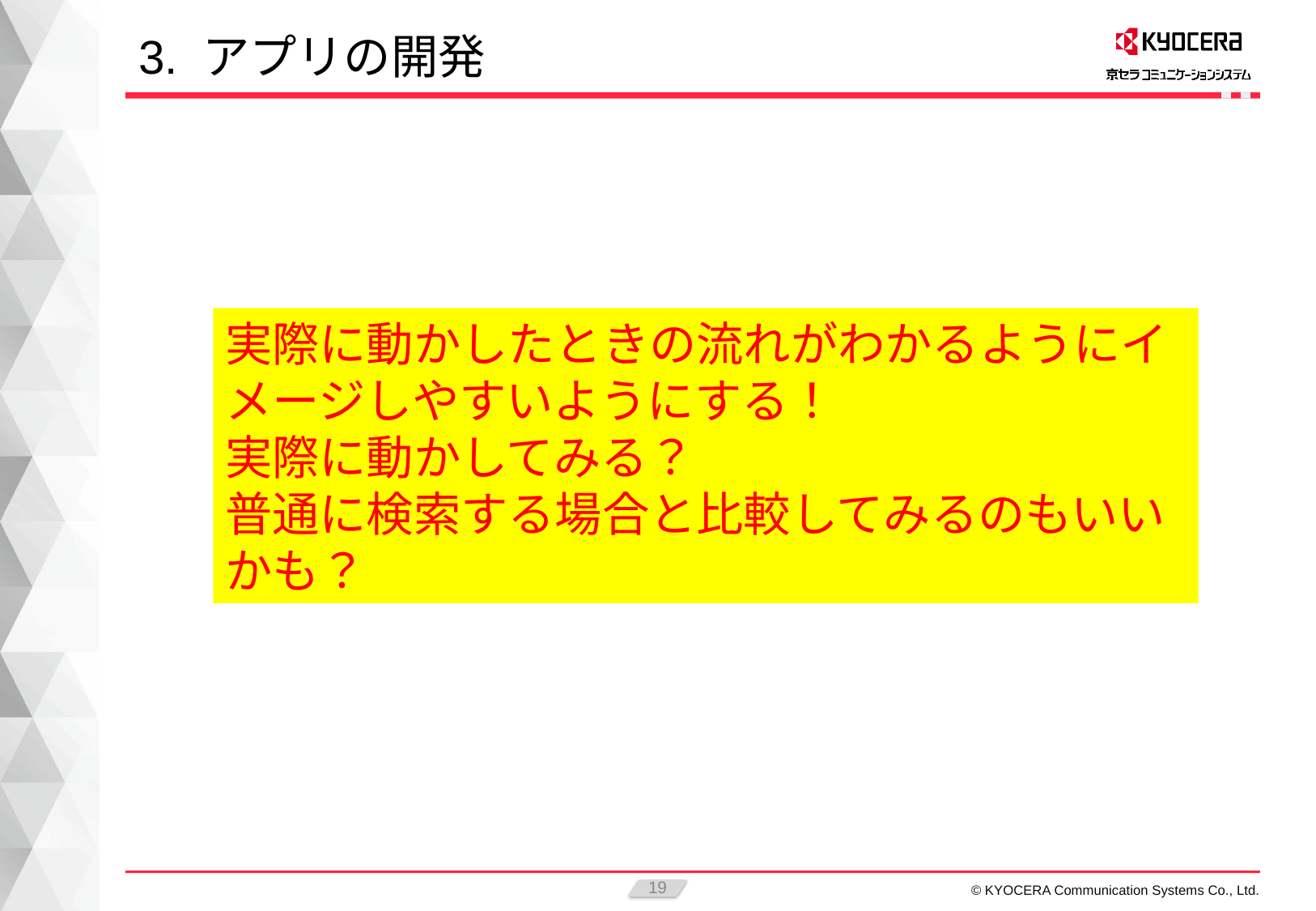

# 3. アプリの開発
実際に動かしたときの流れがわかるようにイメージしやすいようにする！
実際に動かしてみる？
普通に検索する場合と比較してみるのもいいかも？
19